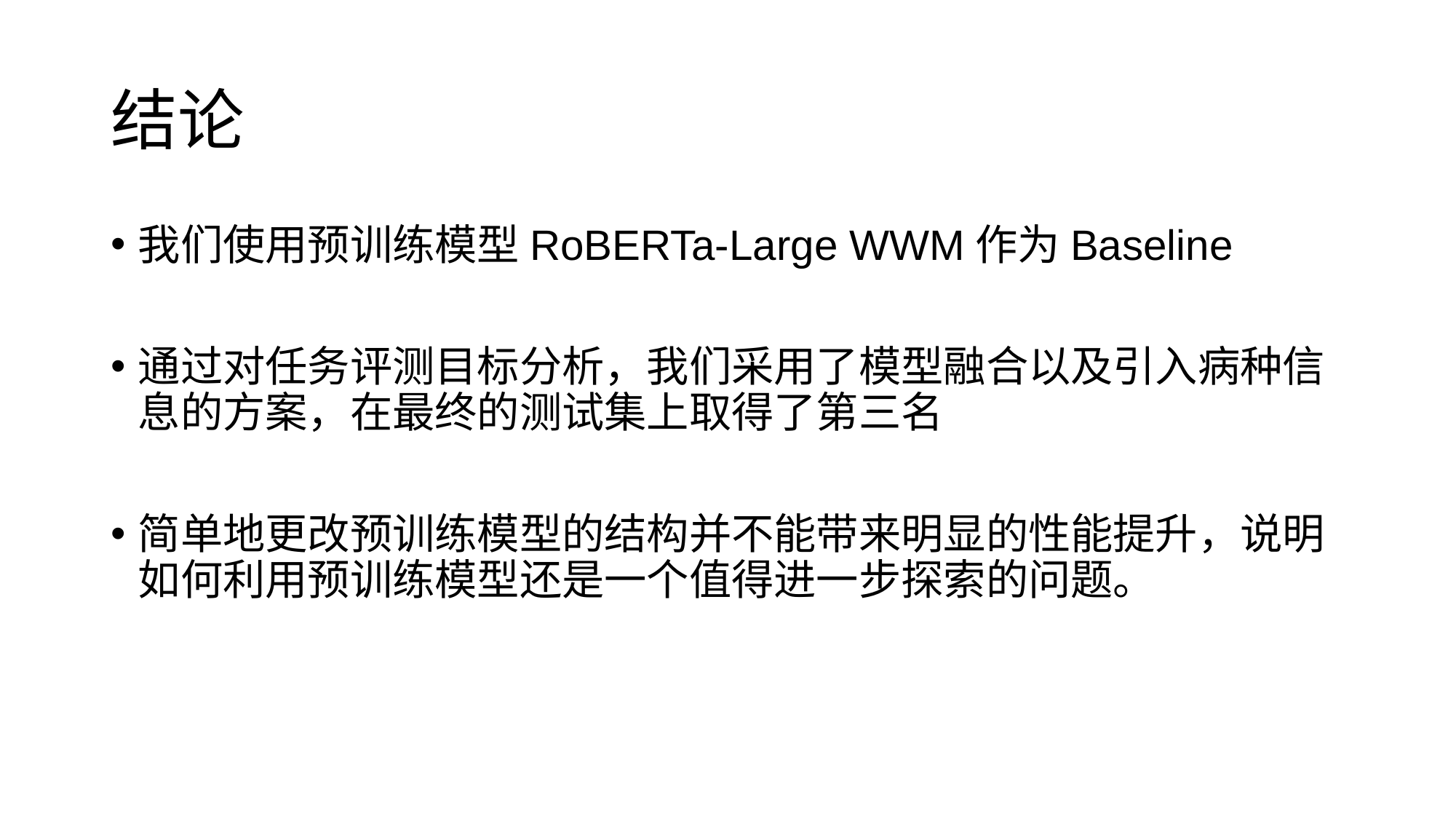

# 结论
我们使用预训练模型RoBERTa-Large WWM作为Baseline

通过对任务评测目标分析，我们采用了模型融合以及引入病种信息的方案，在最终的测试集上取得了第三名

简单地更改预训练模型的结构并不能带来明显的性能提升，说明如何利用预训练模型还是一个值得进一步探索的问题。